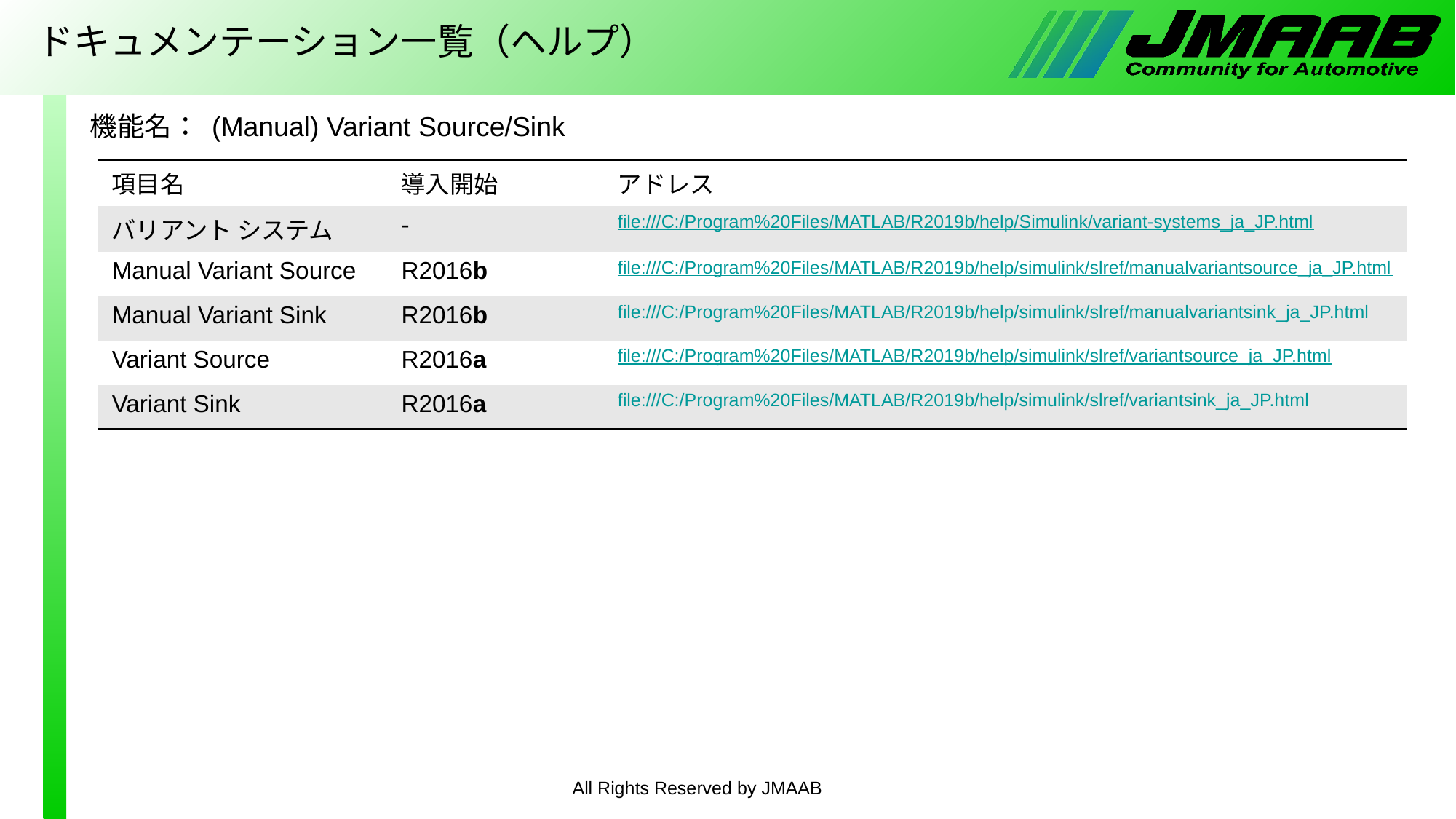

# ドキュメンテーション一覧（ヘルプ）
機能名： (Manual) Variant Source/Sink
| 項目名 | 導入開始 | アドレス |
| --- | --- | --- |
| バリアント システム | - | file:///C:/Program%20Files/MATLAB/R2019b/help/Simulink/variant-systems\_ja\_JP.html |
| Manual Variant Source | R2016b | file:///C:/Program%20Files/MATLAB/R2019b/help/simulink/slref/manualvariantsource\_ja\_JP.html |
| Manual Variant Sink | R2016b | file:///C:/Program%20Files/MATLAB/R2019b/help/simulink/slref/manualvariantsink\_ja\_JP.html |
| Variant Source | R2016a | file:///C:/Program%20Files/MATLAB/R2019b/help/simulink/slref/variantsource\_ja\_JP.html |
| Variant Sink | R2016a | file:///C:/Program%20Files/MATLAB/R2019b/help/simulink/slref/variantsink\_ja\_JP.html |